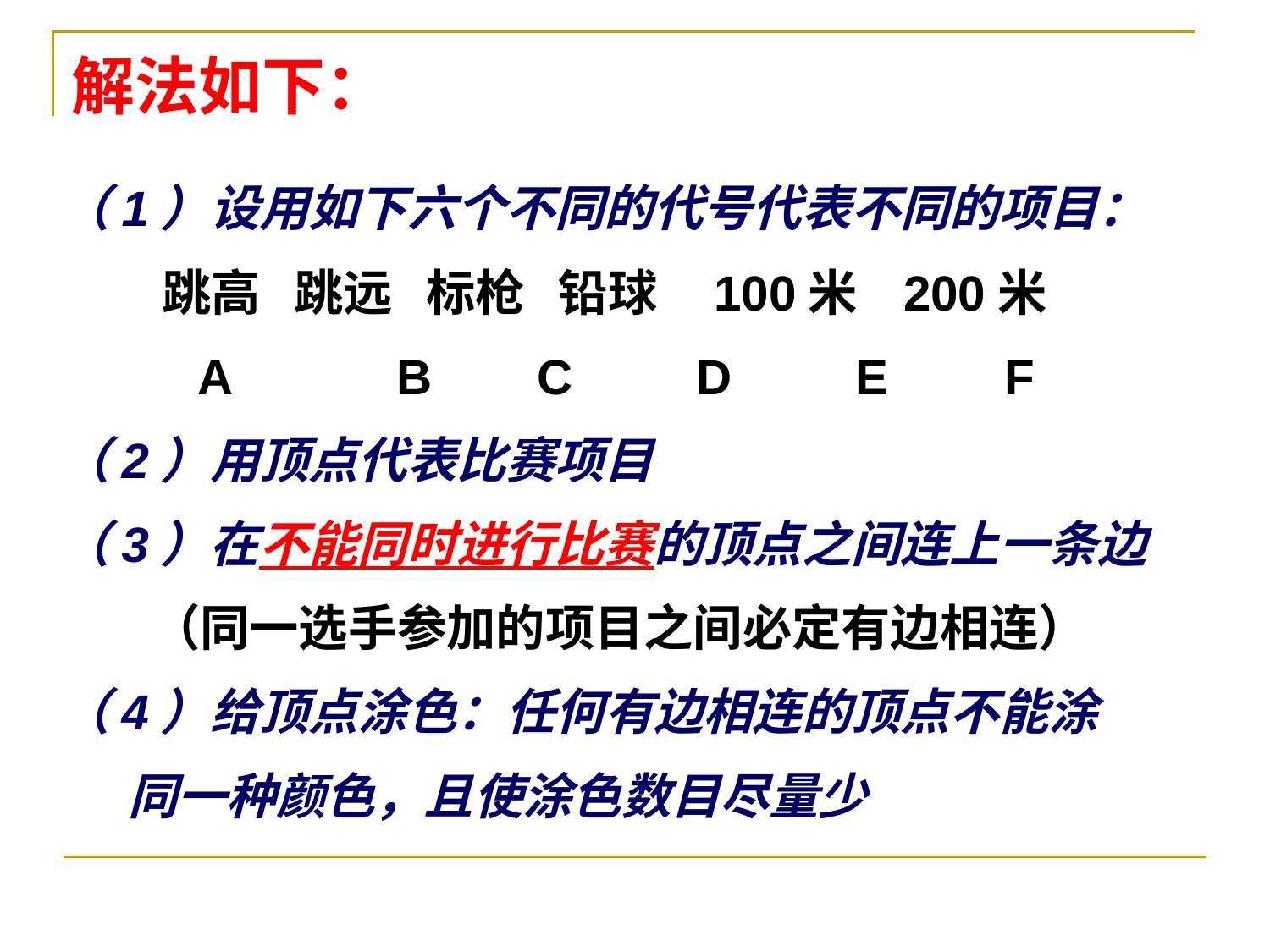

解法如下：

（1）设用如下六个不同的代号代表不同的项目：
        跳高   跳远   标枪   铅球    100米   200米
          A	      B	       C         D         E	    F
（2）用顶点代表比赛项目
（3）在不能同时进行比赛的顶点之间连上一条边
       （同一选手参加的项目之间必定有边相连）
（4）给顶点涂色：任何有边相连的顶点不能涂
     同一种颜色，且使涂色数目尽量少